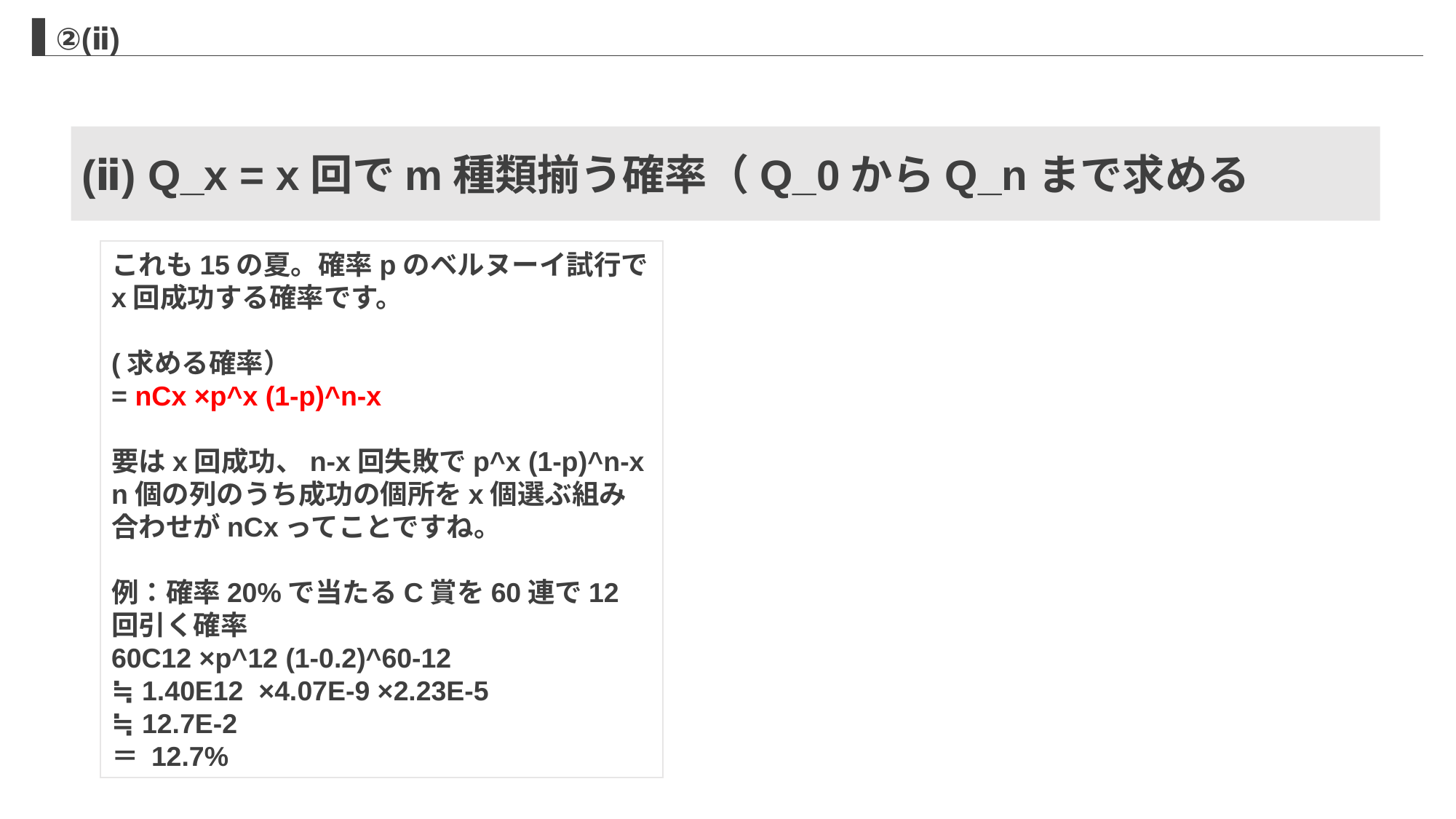

②(ⅱ)

(ⅱ) Q_x = x回でm種類揃う確率（Q_0からQ_nまで求める
これも15の夏。確率pのベルヌーイ試行でx回成功する確率です。

(求める確率）
= nCx ×p^x (1-p)^n-x

要はx回成功、n-x回失敗でp^x (1-p)^n-x
n個の列のうち成功の個所をx個選ぶ組み合わせがnCxってことですね。

例：確率20%で当たるC賞を60連で12回引く確率
60C12 ×p^12 (1-0.2)^60-12
≒ 1.40E12  ×4.07E-9 ×2.23E-5
≒ 12.7E-2
＝ 12.7%